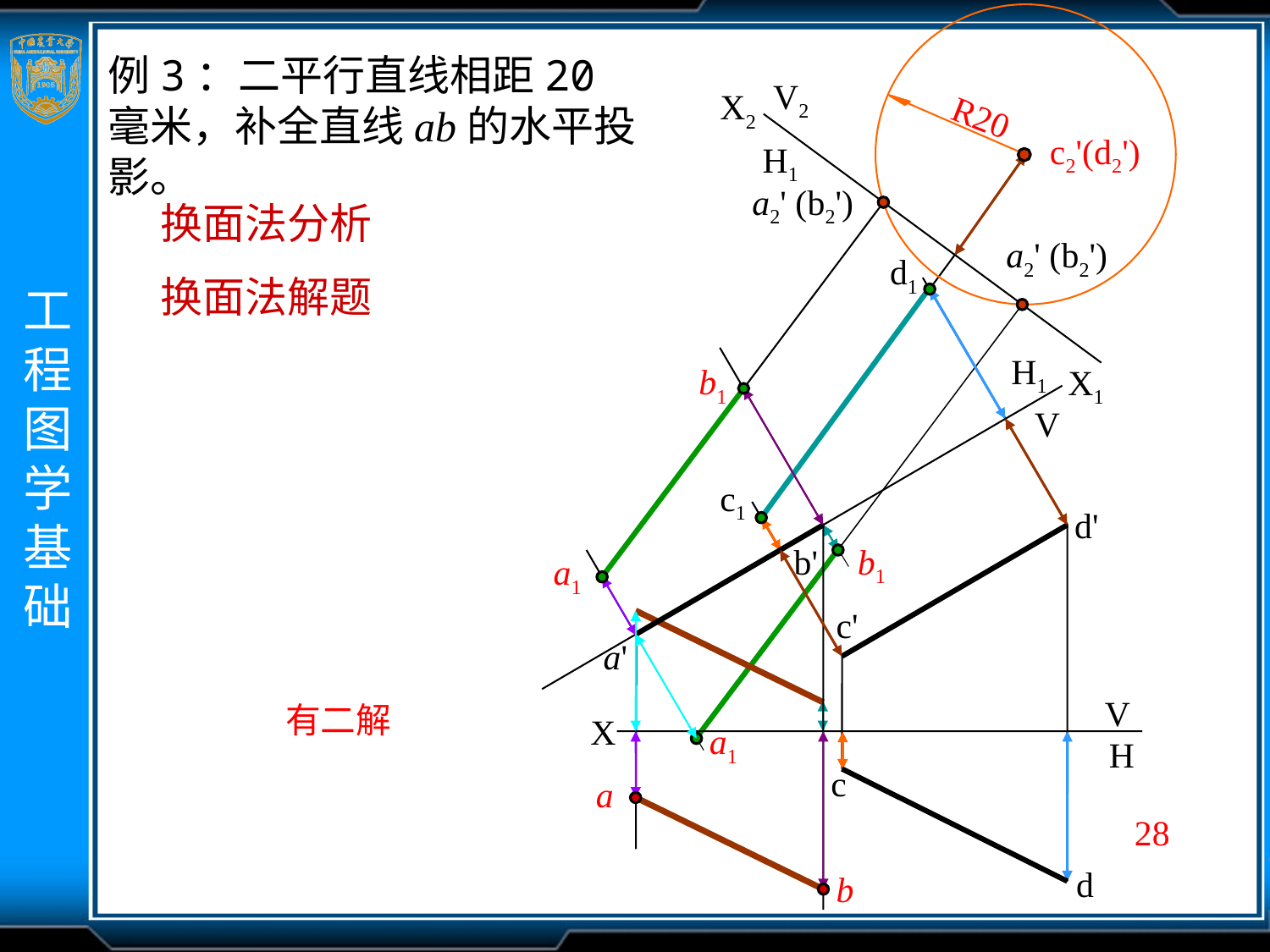

例3：二平行直线相距20毫米，补全直线ab的水平投影。
V2
X2
H1

R20

c2'(d2')

a2' (b2')
换面法分析

a2' (b2')
d1

换面法解题

H1
X1
V
b1

c1

d'

b'
b1

a1

c'

a'

V
有二解
X
a1

H
c

a

28
d
b